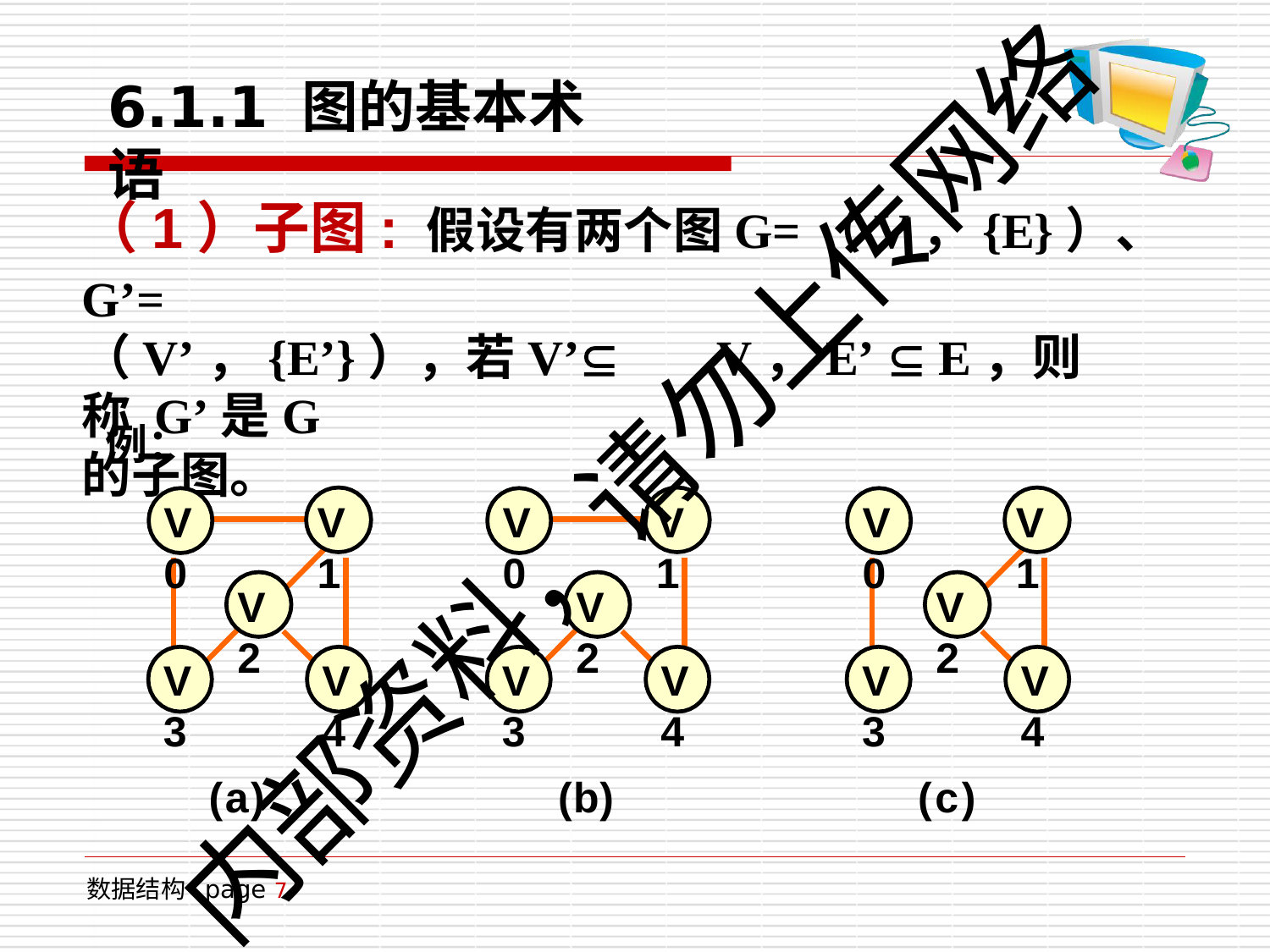

# 6.1.1 图的基本术语

（1）子图:假设有两个图G=（V，{E}）、G’=
（V’，{E’}），若V’⊆	V，E’ ⊆ E，则称 G’是G
的子图。
例：
V0
内部资料，请勿上传网络

V1
V0
V1
V0
V1

V2
V2
V2

V3
V4
V3
V4
V3
V4
(a)
(b)
(c)

数据结构 page 7